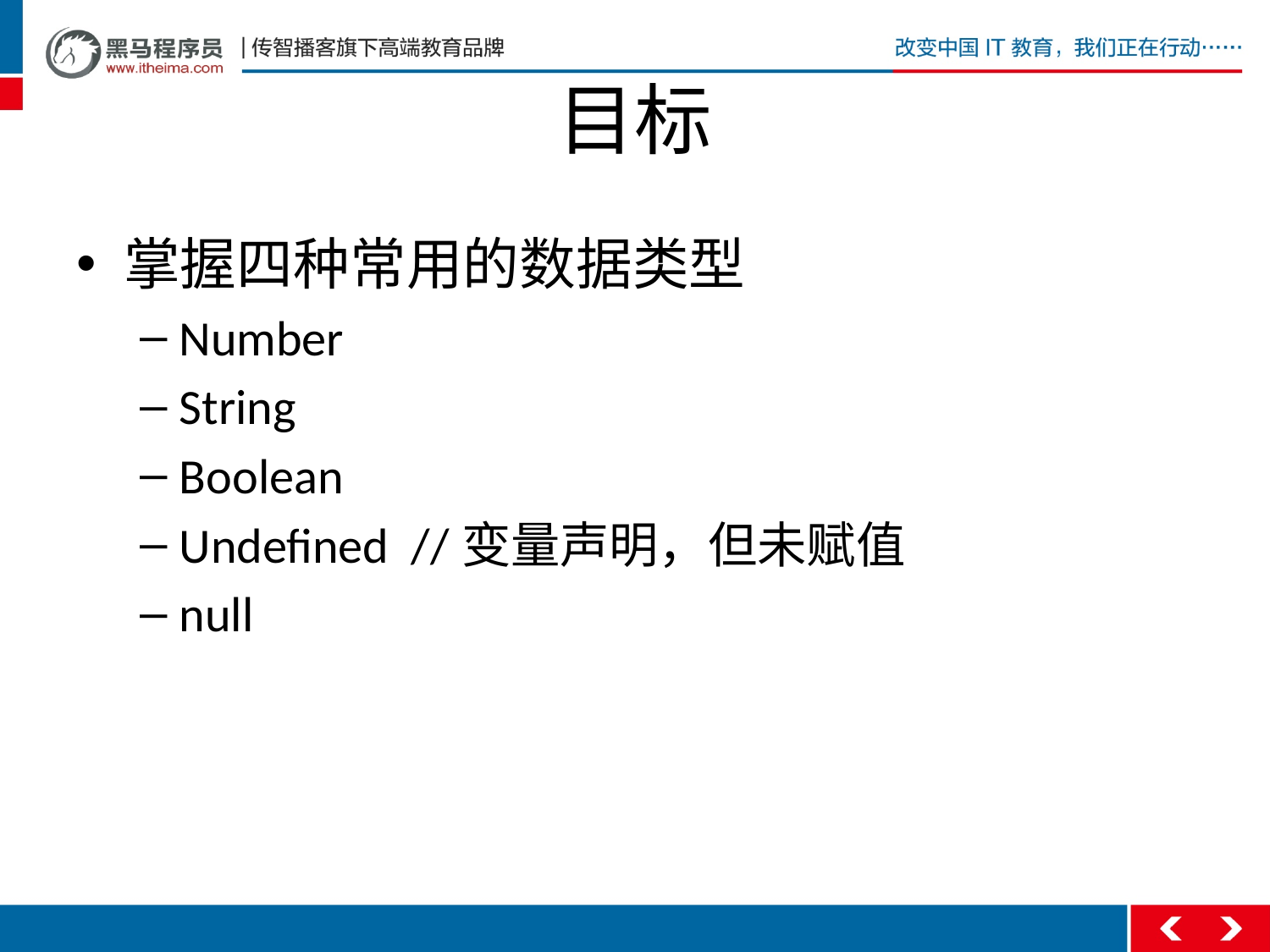

# 目标
掌握四种常用的数据类型
Number
String
Boolean
Undefined  //变量声明，但未赋值
null